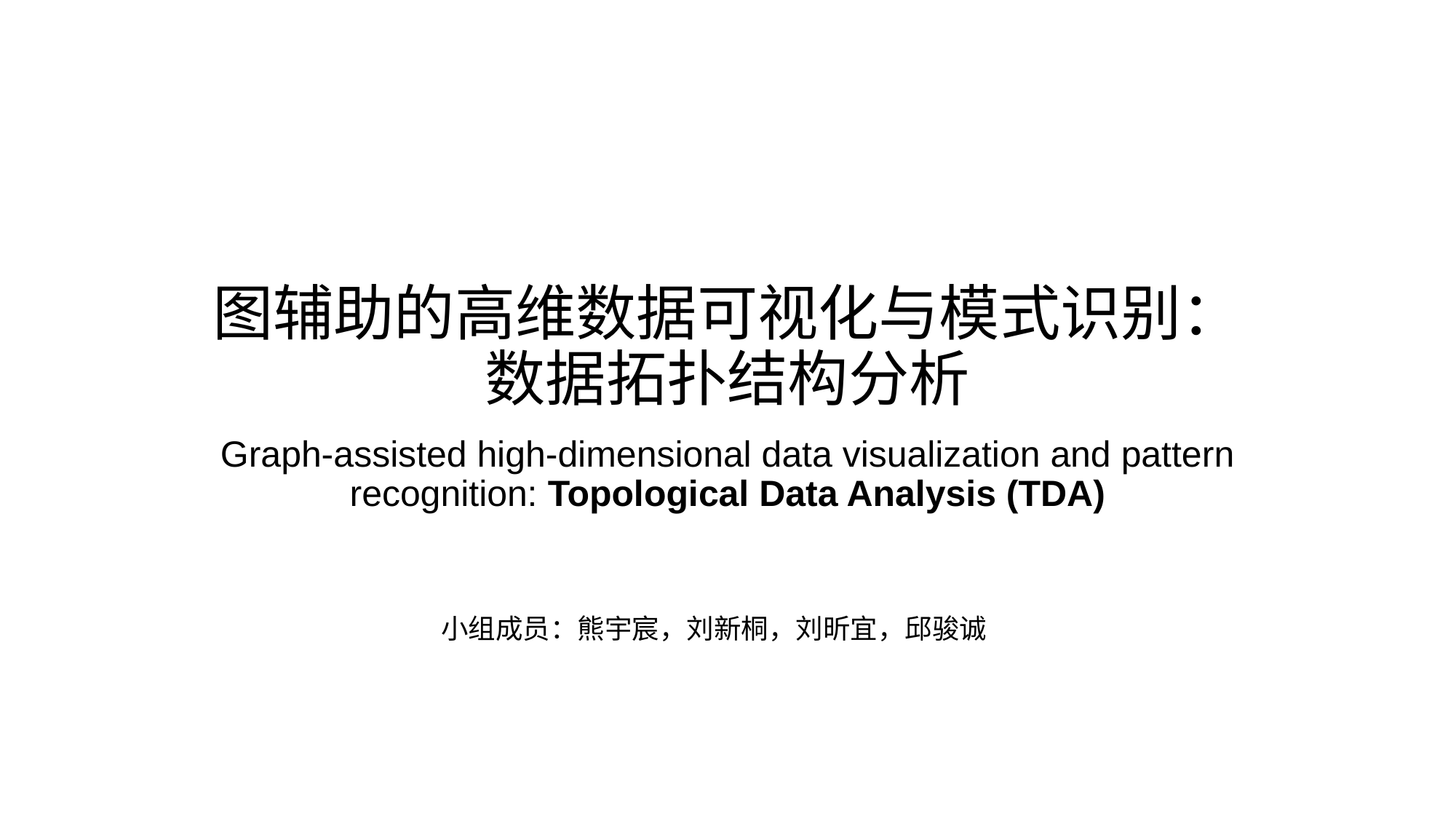

# 图辅助的高维数据可视化与模式识别：数据拓扑结构分析
Graph-assisted high-dimensional data visualization and pattern recognition: Topological Data Analysis (TDA)
小组成员：熊宇宸，刘新桐，刘昕宜，邱骏诚